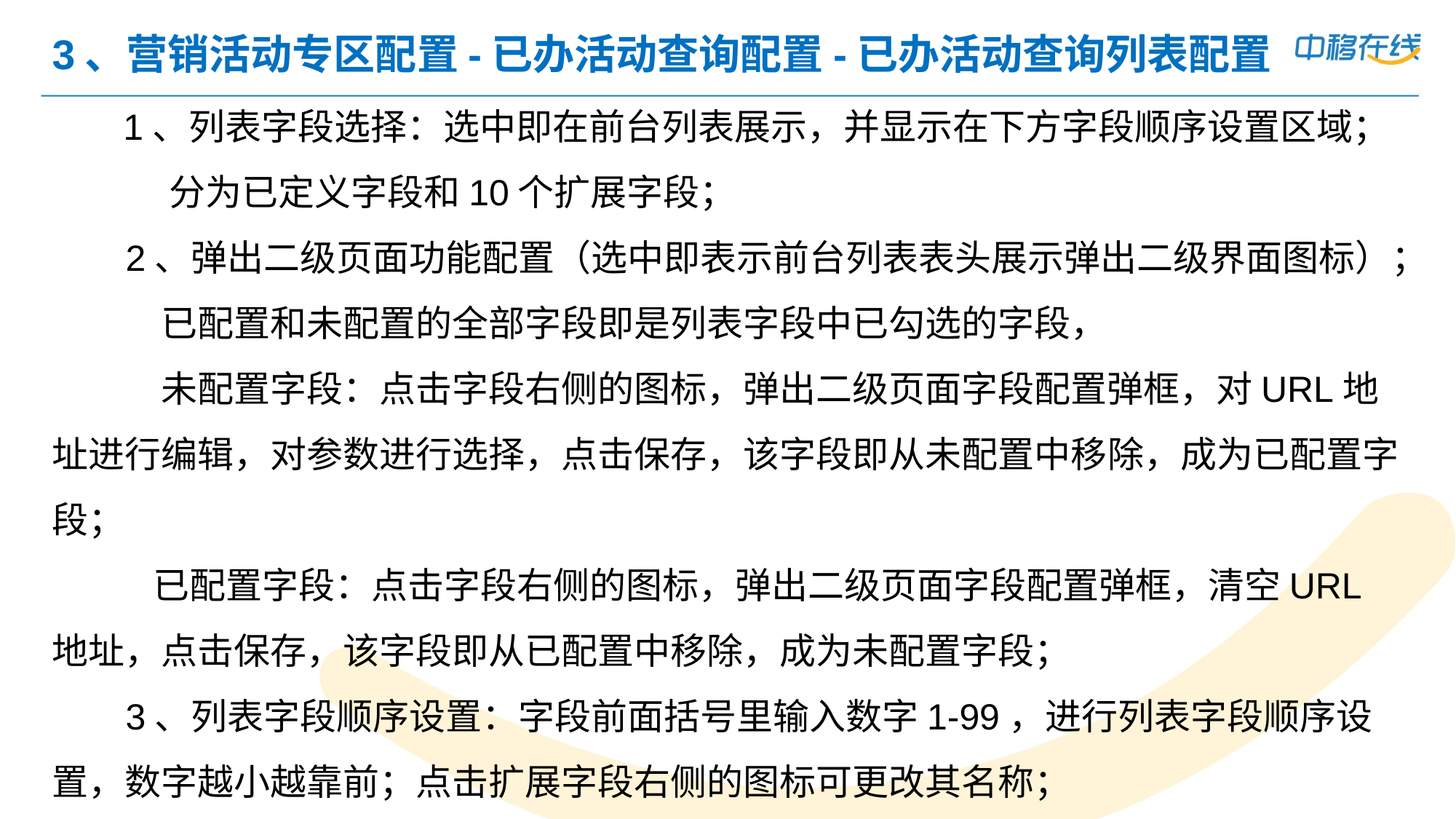

# 3、营销活动专区配置-已办活动查询配置-已办活动查询列表配置
       1、列表字段选择：选中即在前台列表展示，并显示在下方字段顺序设置区域；
        分为已定义字段和10个扩展字段；
   2、弹出二级页面功能配置（选中即表示前台列表表头展示弹出二级界面图标）；
       已配置和未配置的全部字段即是列表字段中已勾选的字段，
       未配置字段：点击字段右侧的图标，弹出二级页面字段配置弹框，对URL地址进行编辑，对参数进行选择，点击保存，该字段即从未配置中移除，成为已配置字段；
      已配置字段：点击字段右侧的图标，弹出二级页面字段配置弹框，清空URL地址，点击保存，该字段即从已配置中移除，成为未配置字段；
   3、列表字段顺序设置：字段前面括号里输入数字1-99，进行列表字段顺序设置，数字越小越靠前；点击扩展字段右侧的图标可更改其名称；
   4、设置完毕后，点击保存，提示保存成功；